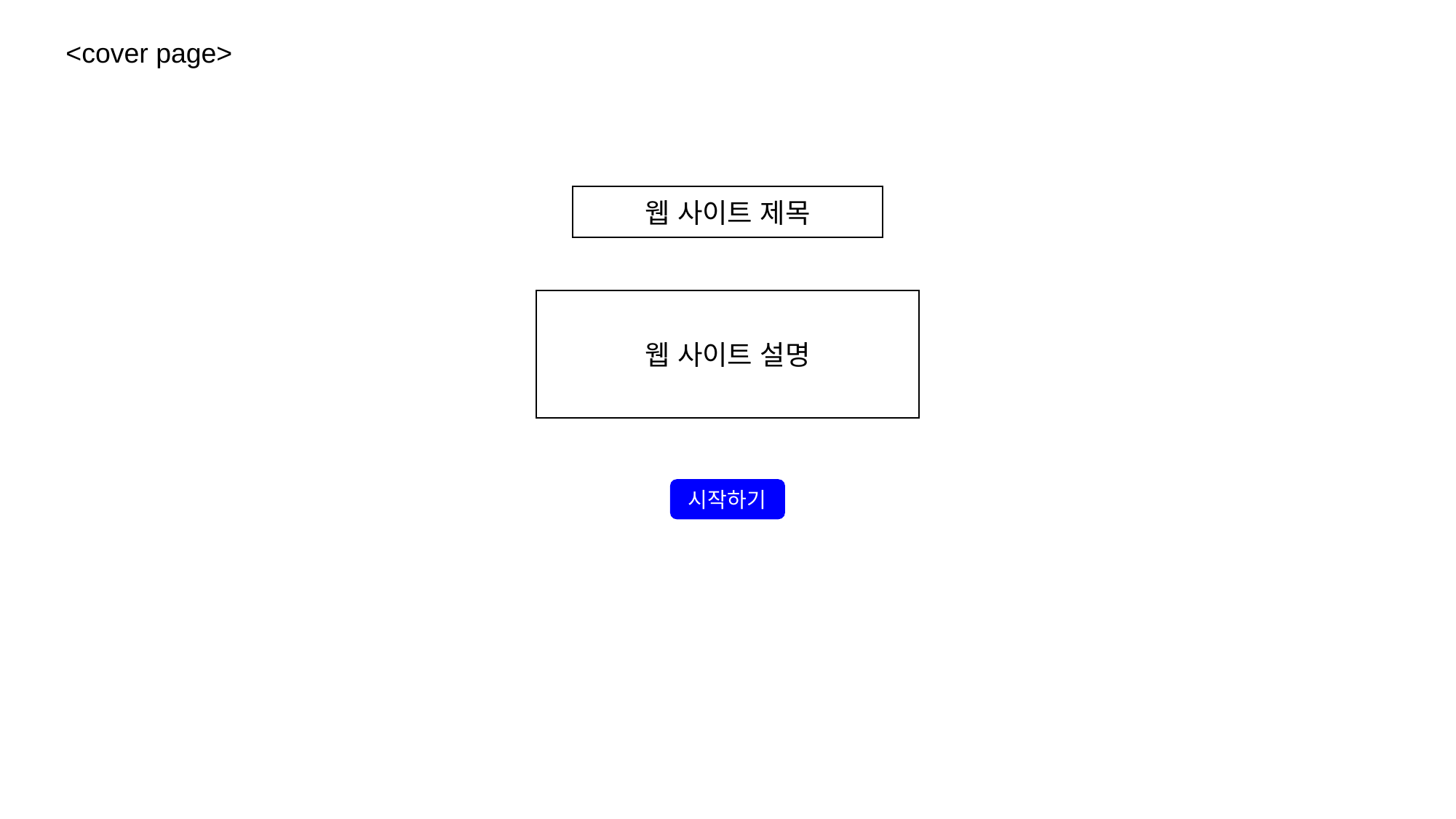

<cover page>
웹 사이트 제목
웹 사이트 설명
시작하기